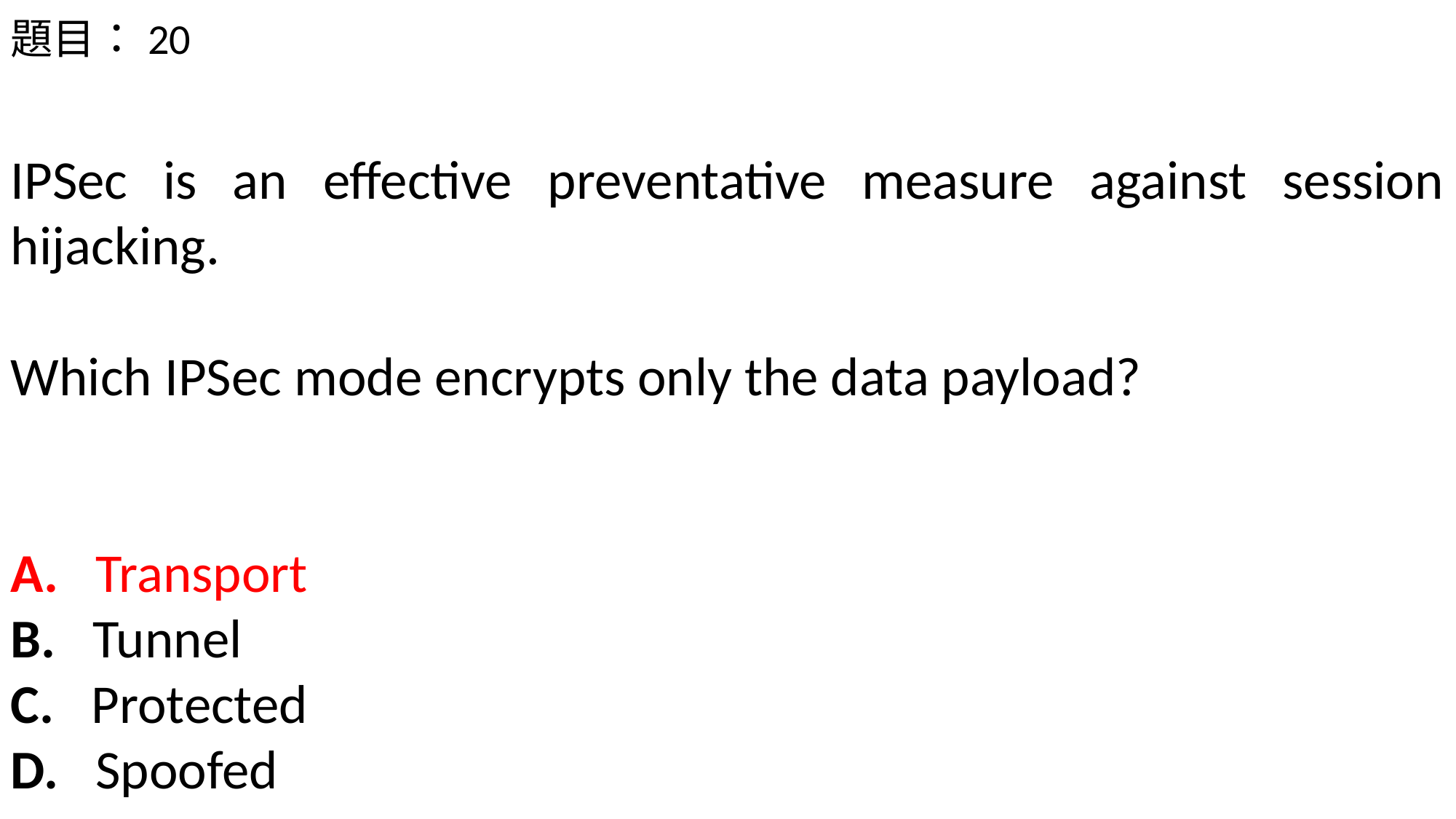

題目：20

IPSec is an effective preventative measure against session hijacking.

Which IPSec mode encrypts only the data payload?

A.   Transport
B.   Tunnel
C.   Protected
D.   Spoofed